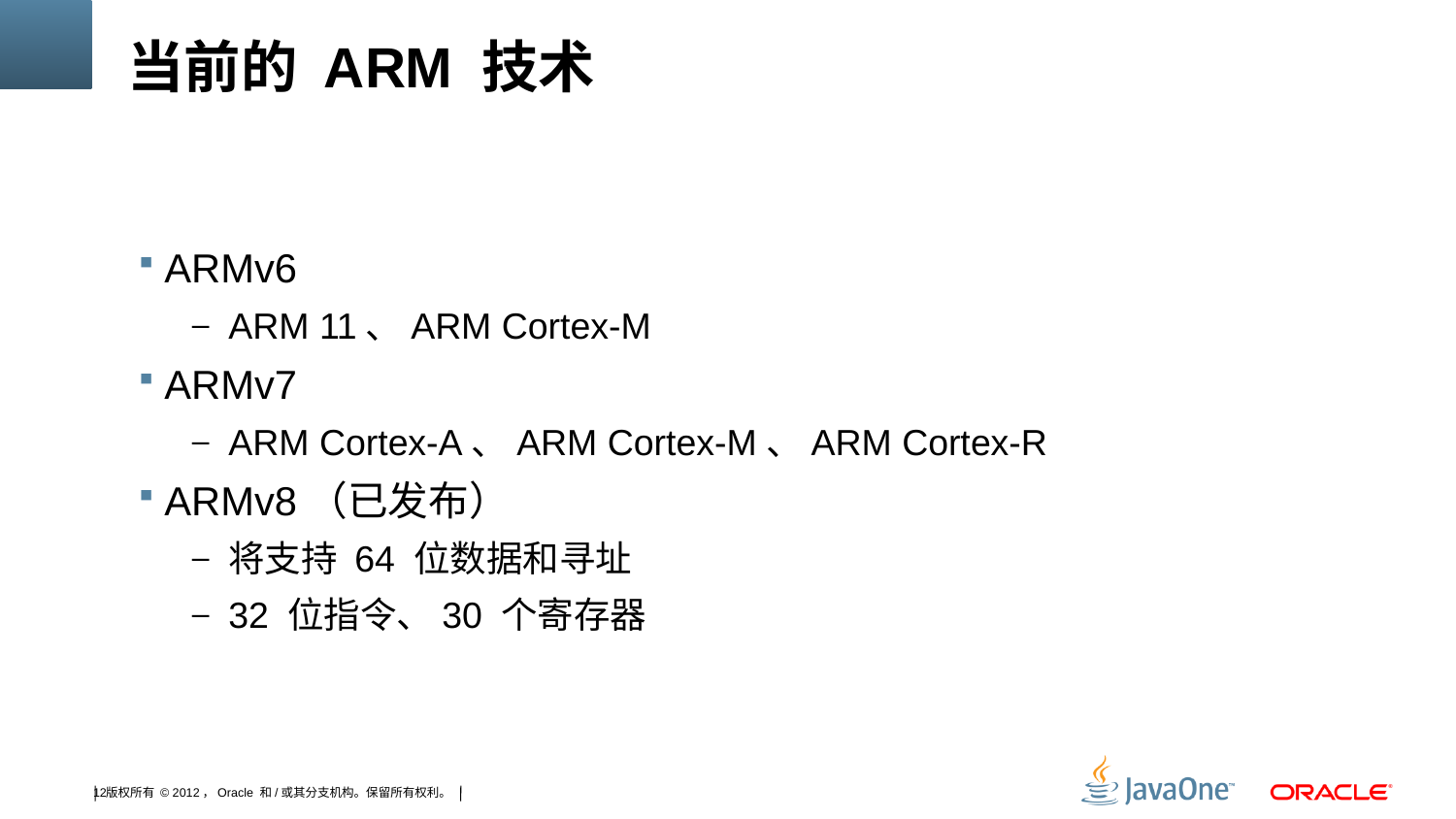

# 当前的 ARM 技术

ARMv6
ARM 11、ARM Cortex-M
ARMv7
ARM Cortex-A、ARM Cortex-M、ARM Cortex-R
ARMv8（已发布）
将支持 64 位数据和寻址
32 位指令、30 个寄存器